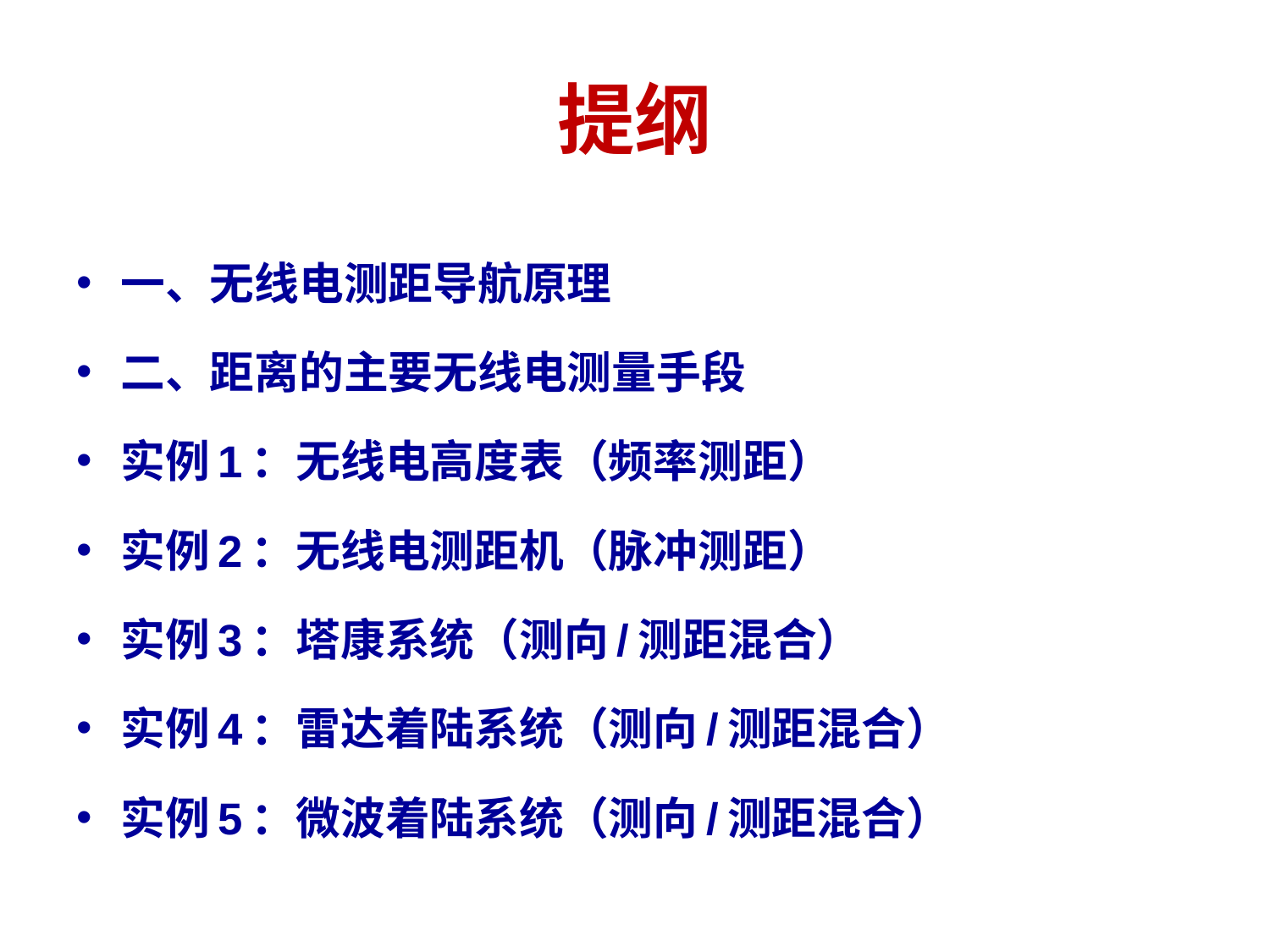

# 提纲
一、无线电测距导航原理
二、距离的主要无线电测量手段
实例1：无线电高度表（频率测距）
实例2：无线电测距机（脉冲测距）
实例3：塔康系统（测向/测距混合）
实例4：雷达着陆系统（测向/测距混合）
实例5：微波着陆系统（测向/测距混合）